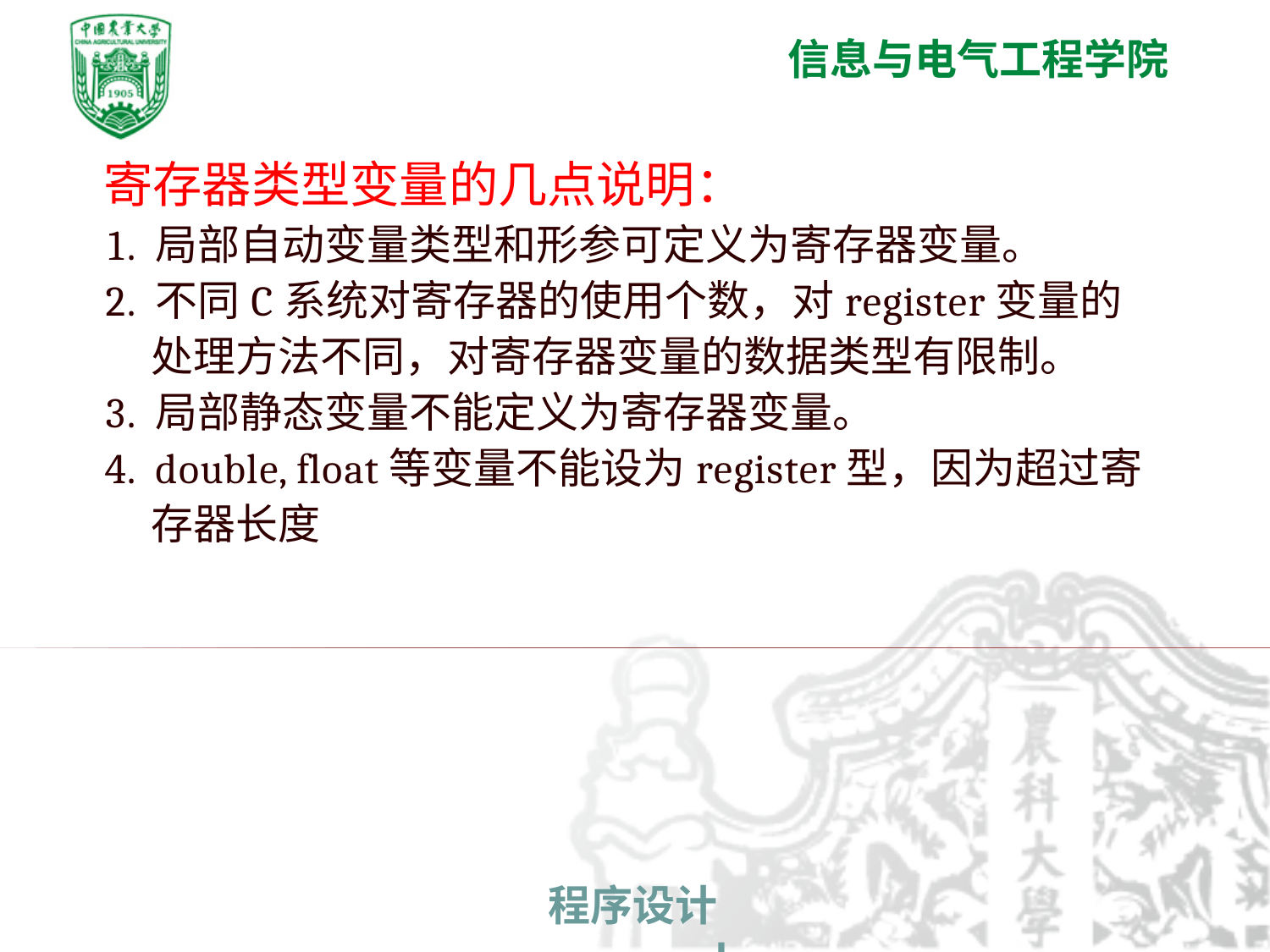

寄存器类型变量的几点说明：
1. 局部自动变量类型和形参可定义为寄存器变量。
2. 不同C系统对寄存器的使用个数，对register变量的处理方法不同，对寄存器变量的数据类型有限制。
3. 局部静态变量不能定义为寄存器变量。
4.  double, float等变量不能设为register型，因为超过寄存器长度